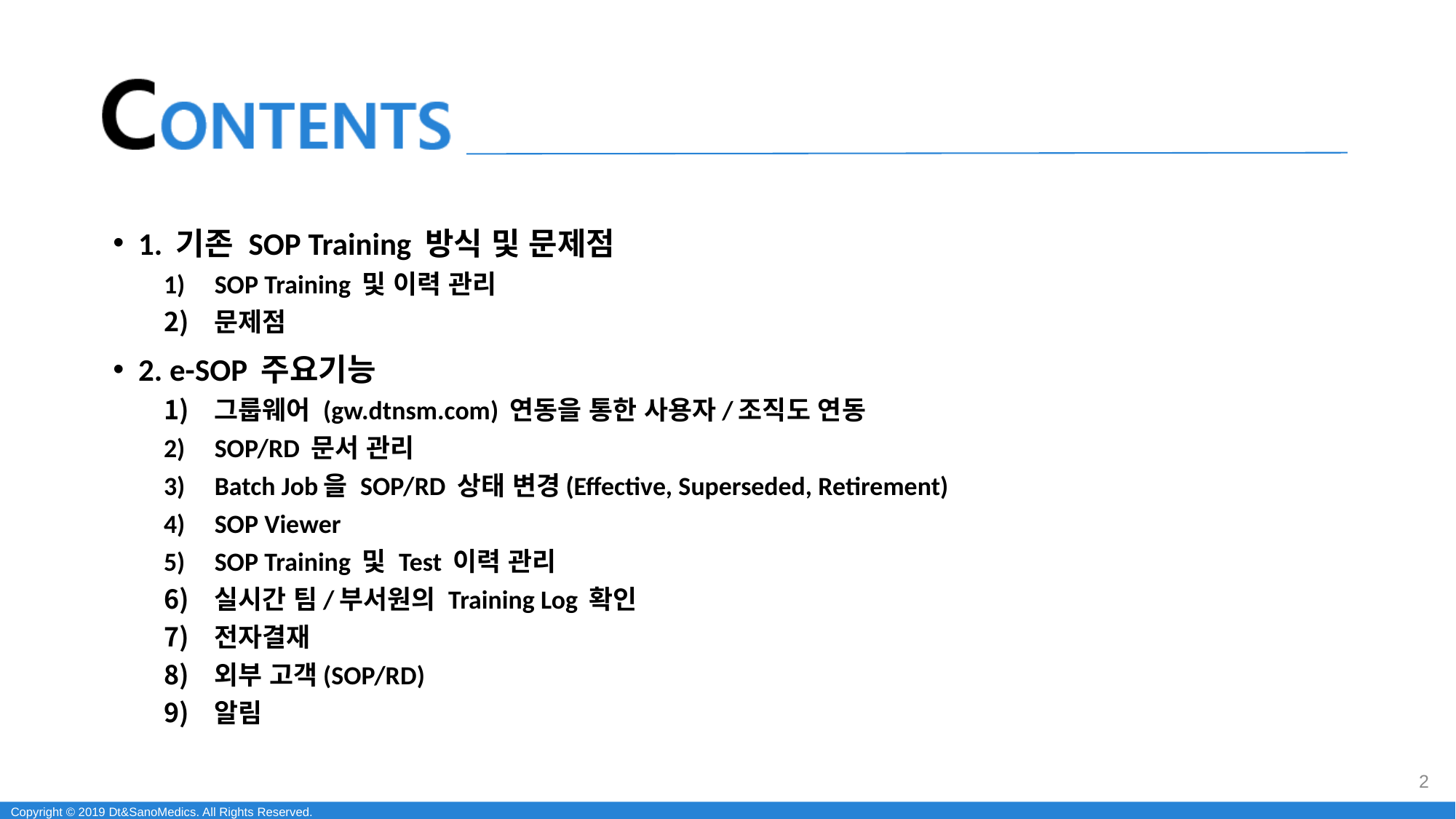

1. 기존 SOP Training 방식 및 문제점
SOP Training 및 이력 관리
문제점
2. e-SOP 주요기능
그룹웨어 (gw.dtnsm.com) 연동을 통한 사용자/조직도 연동
SOP/RD 문서 관리
Batch Job을 SOP/RD 상태 변경(Effective, Superseded, Retirement)
SOP Viewer
SOP Training 및 Test 이력 관리
실시간 팀/부서원의 Training Log 확인
전자결재
외부 고객(SOP/RD)
알림
2